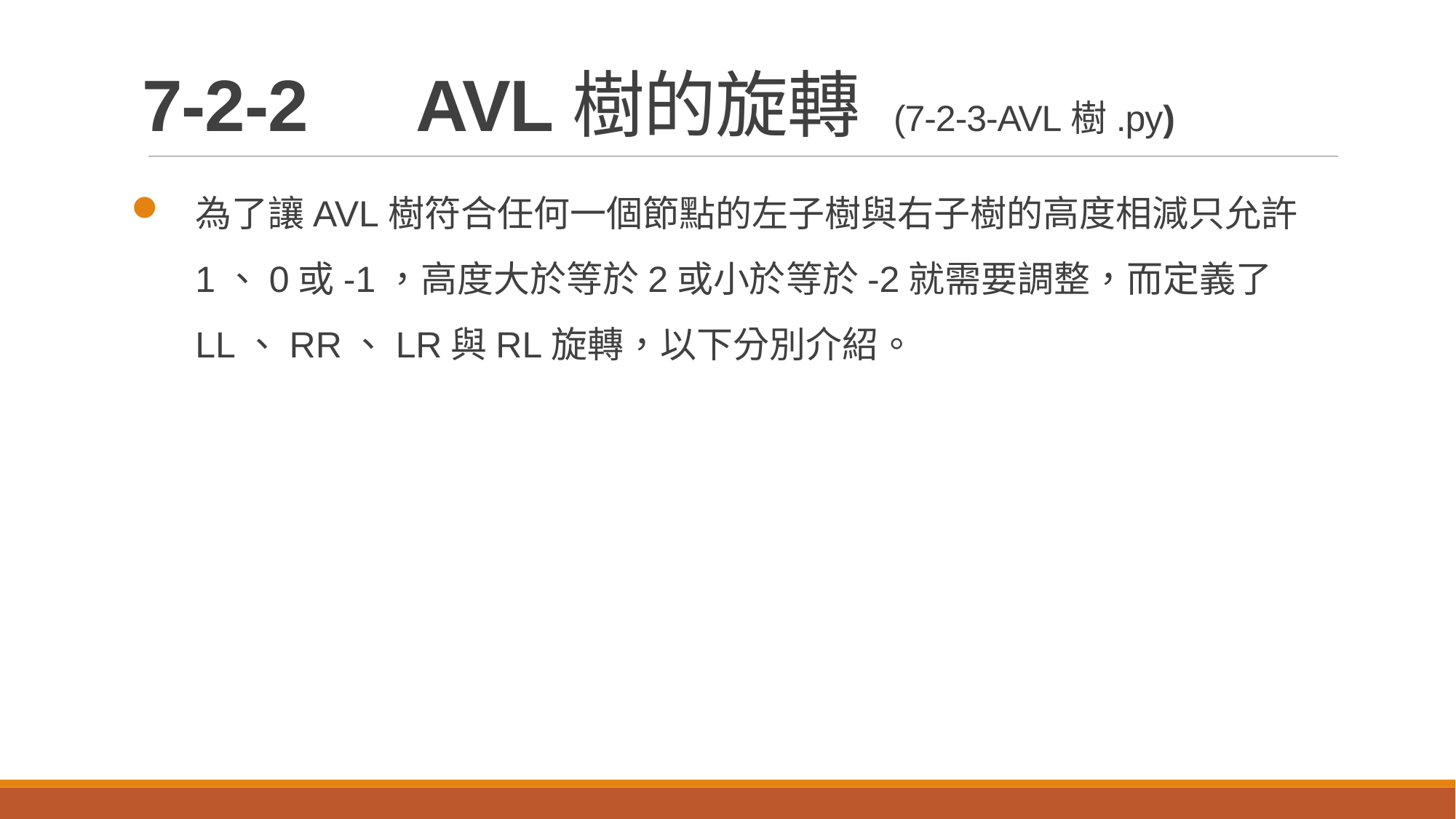

# 7-2-2　AVL樹的旋轉 (7-2-3-AVL樹.py)
為了讓AVL樹符合任何一個節點的左子樹與右子樹的高度相減只允許1、0或-1，高度大於等於2或小於等於-2就需要調整，而定義了LL、RR、LR與RL旋轉，以下分別介紹。